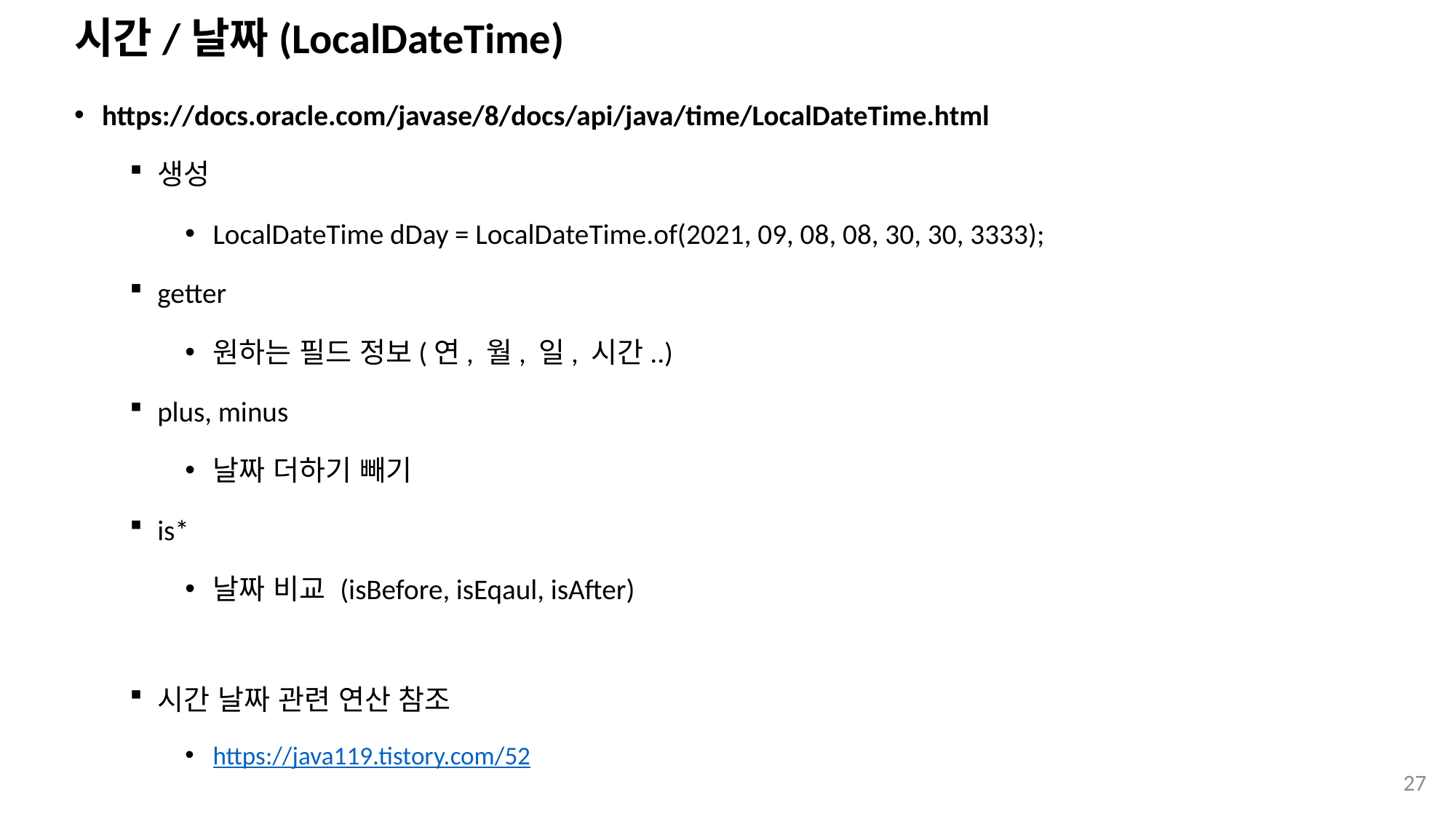

# 시간/날짜(LocalDateTime)
https://docs.oracle.com/javase/8/docs/api/java/time/LocalDateTime.html
생성
LocalDateTime dDay = LocalDateTime.of(2021, 09, 08, 08, 30, 30, 3333);
getter
원하는 필드 정보(연, 월, 일, 시간..)
plus, minus
날짜 더하기 빼기
is*
날짜 비교 (isBefore, isEqaul, isAfter)

시간 날짜 관련 연산 참조
https://java119.tistory.com/52

27